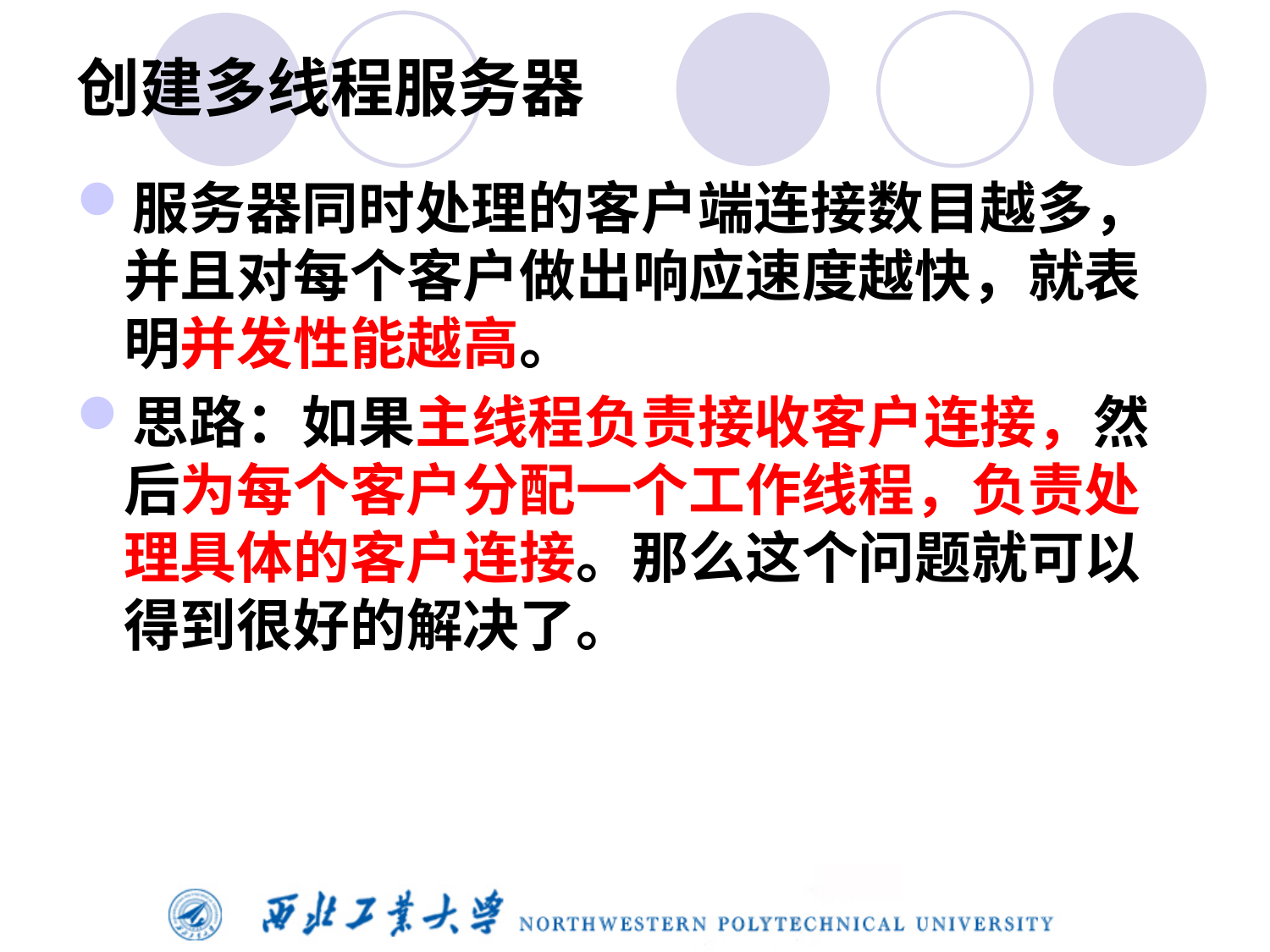

# 创建多线程服务器
服务器同时处理的客户端连接数目越多，并且对每个客户做出响应速度越快，就表明并发性能越高。
思路：如果主线程负责接收客户连接，然后为每个客户分配一个工作线程，负责处理具体的客户连接。那么这个问题就可以得到很好的解决了。